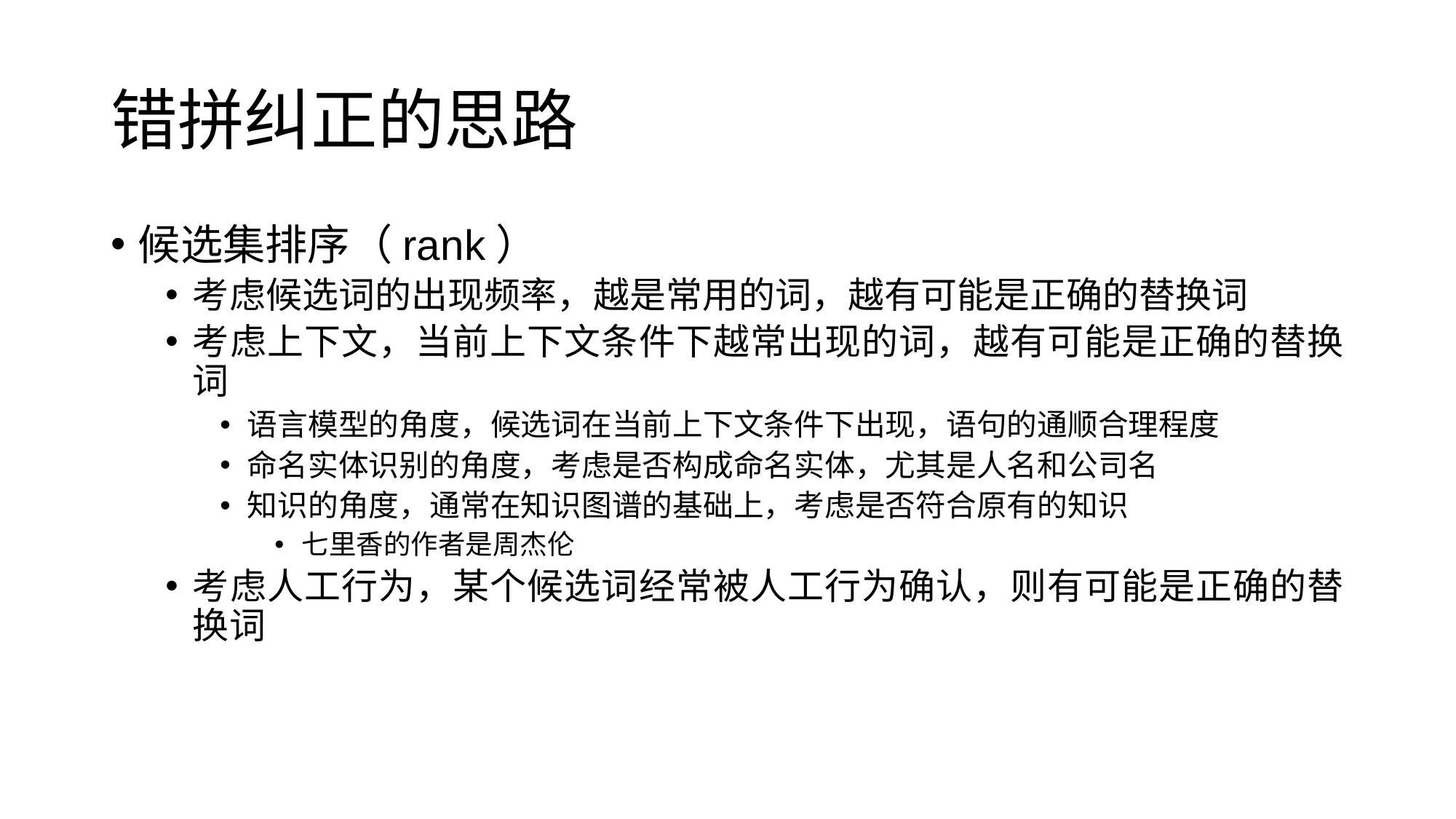

# 错拼纠正的思路
候选集排序（rank）
考虑候选词的出现频率，越是常用的词，越有可能是正确的替换词
考虑上下文，当前上下文条件下越常出现的词，越有可能是正确的替换词
语言模型的角度，候选词在当前上下文条件下出现，语句的通顺合理程度
命名实体识别的角度，考虑是否构成命名实体，尤其是人名和公司名
知识的角度，通常在知识图谱的基础上，考虑是否符合原有的知识
七里香的作者是周杰伦
考虑人工行为，某个候选词经常被人工行为确认，则有可能是正确的替换词